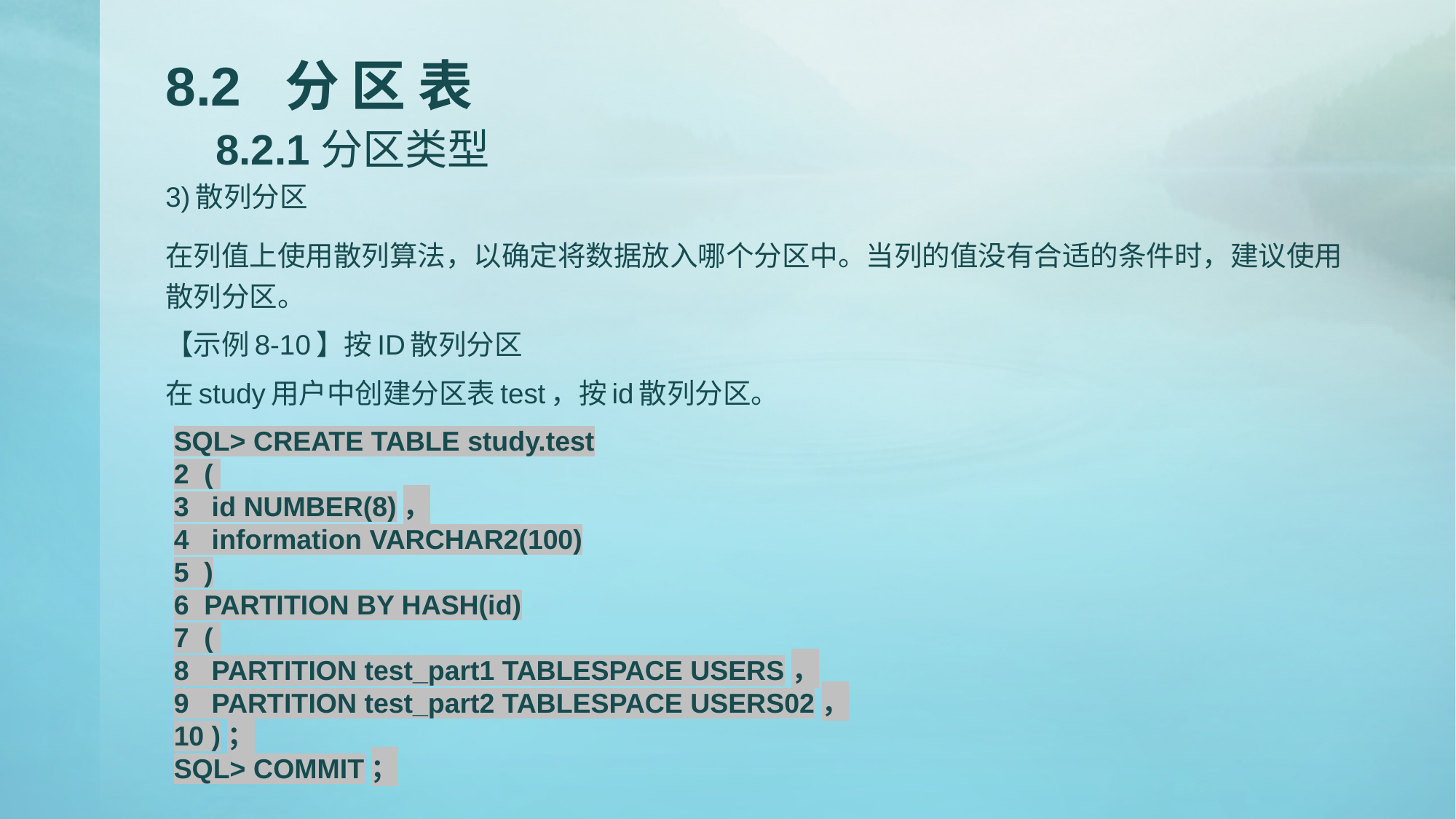

# 8.2  分 区 表 8.2.1分区类型
3)散列分区
在列值上使用散列算法，以确定将数据放入哪个分区中。当列的值没有合适的条件时，建议使用散列分区。
【示例8-10】按ID散列分区
在study用户中创建分区表test，按id散列分区。

SQL> CREATE TABLE study.test
2  (
3   id NUMBER(8)，
4   information VARCHAR2(100)
5  )
6  PARTITION BY HASH(id)
7  (
8   PARTITION test_part1 TABLESPACE USERS，
9   PARTITION test_part2 TABLESPACE USERS02，
10 )；
SQL> COMMIT；